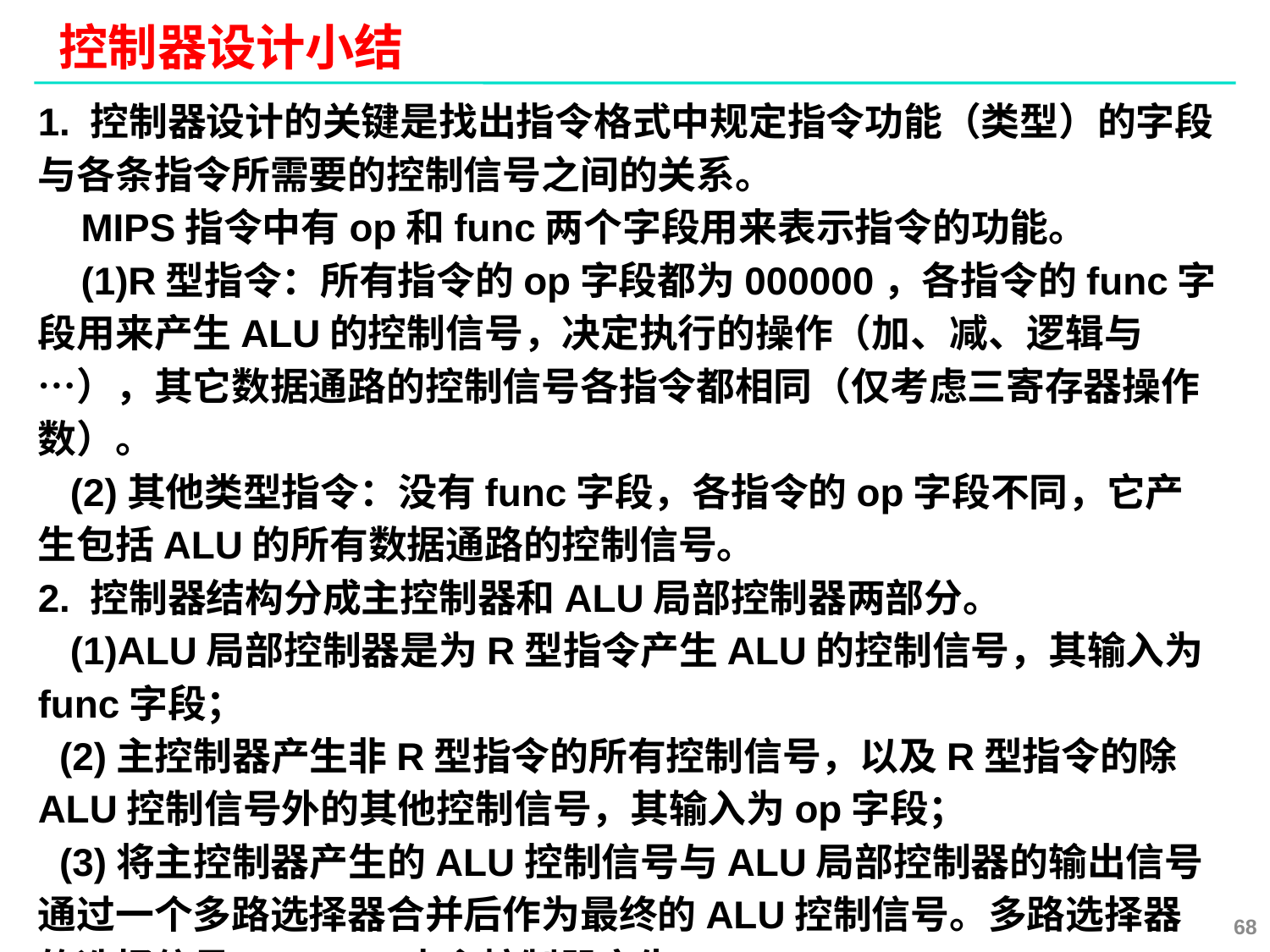

控制器设计小结
1. 控制器设计的关键是找出指令格式中规定指令功能（类型）的字段与各条指令所需要的控制信号之间的关系。
    MIPS指令中有op和func两个字段用来表示指令的功能。
    (1)R型指令：所有指令的op字段都为000000，各指令的func字段用来产生ALU的控制信号，决定执行的操作（加、减、逻辑与…），其它数据通路的控制信号各指令都相同（仅考虑三寄存器操作数）。
   (2)其他类型指令：没有func字段，各指令的op字段不同，它产生包括ALU的所有数据通路的控制信号。
2. 控制器结构分成主控制器和ALU局部控制器两部分。
   (1)ALU局部控制器是为R型指令产生ALU的控制信号，其输入为func字段；
  (2)主控制器产生非R型指令的所有控制信号，以及R型指令的除ALU控制信号外的其他控制信号，其输入为op字段；
  (3)将主控制器产生的ALU控制信号与ALU局部控制器的输出信号通过一个多路选择器合并后作为最终的ALU控制信号。多路选择器的选择信号(R-Type)由主控制器产生。
68